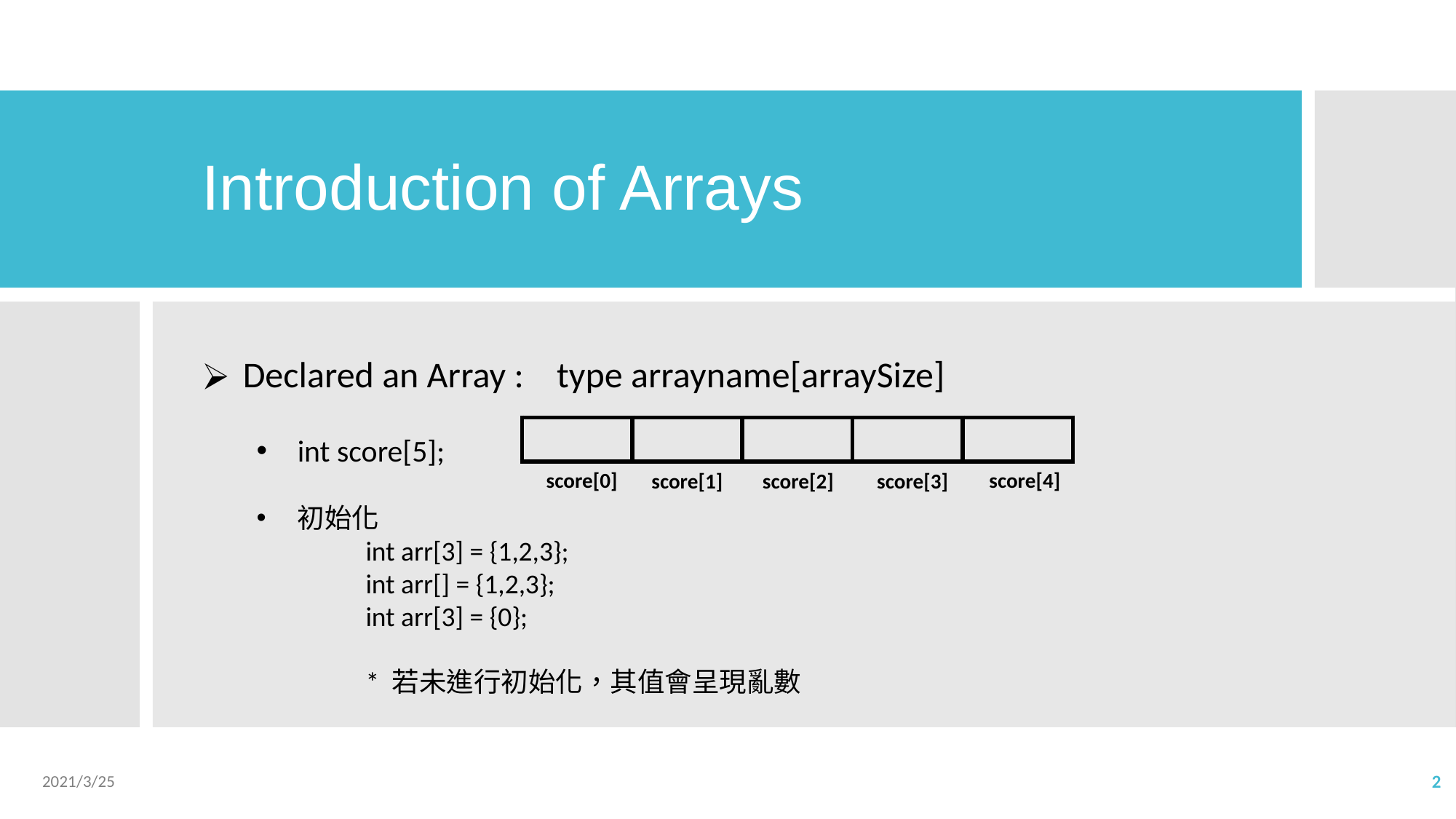

Introduction of Arrays

Declared an Array :    type arrayname[arraySize]
int score[5];
初始化
	int arr[3] = {1,2,3};
	int arr[] = {1,2,3};
	int arr[3] = {0};
	* 若未進行初始化，其值會呈現亂數
|  |  |  |  |  |
| --- | --- | --- | --- | --- |
score[0]
score[4]
score[3]
score[1]
score[2]
2021/3/25
2